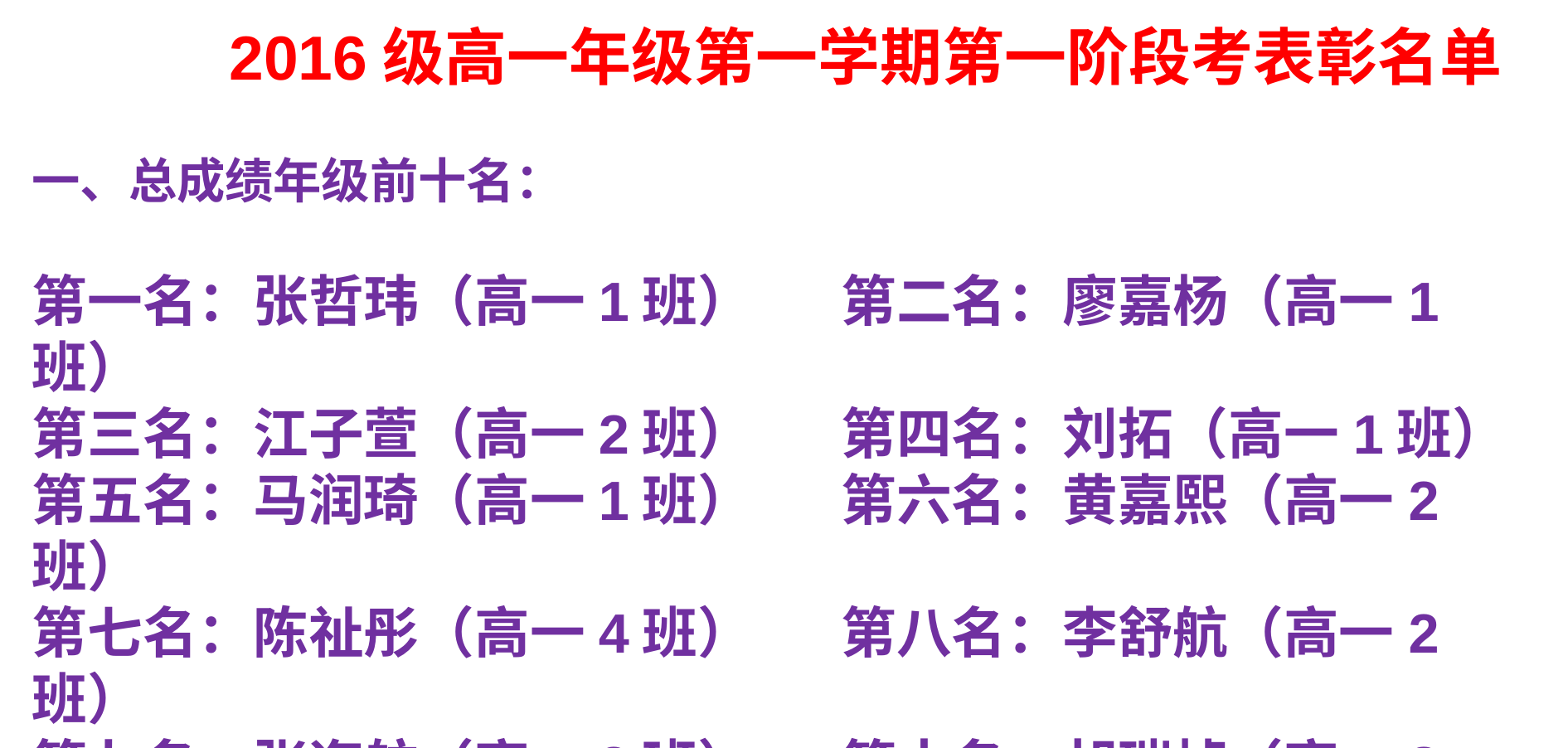

2016级高一年级第一学期第一阶段考表彰名单

一、总成绩年级前十名：

第一名：张哲玮（高一1班）       第二名：廖嘉杨（高一1班）
第三名：江子萱（高一2班）       第四名：刘拓（高一1班）
第五名：马润琦（高一1班）       第六名：黄嘉熙（高一2班）
第七名：陈祉彤（高一4班）       第八名：李舒航（高一2班）
第九名：张迤航（高一3班）       第十名：胡瑞桢（高一8班）